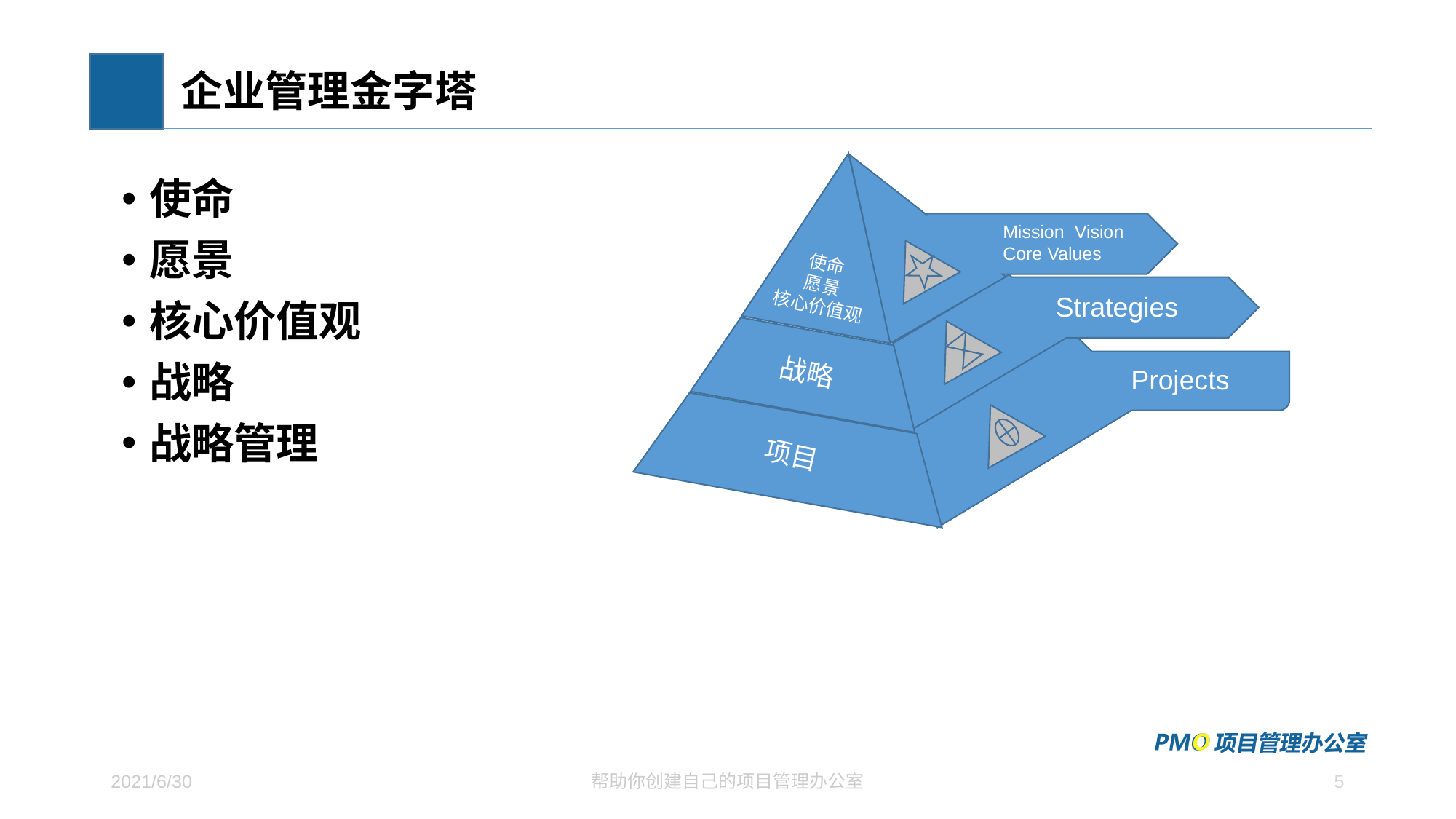

# 企业管理金字塔

使命
愿景
核心价值观
战略
战略管理
Mission  Vision
Core Values

使命
愿景
核心价值观

Strategies

战略
Projects

项目
5
2021/6/30
帮助你创建自己的项目管理办公室